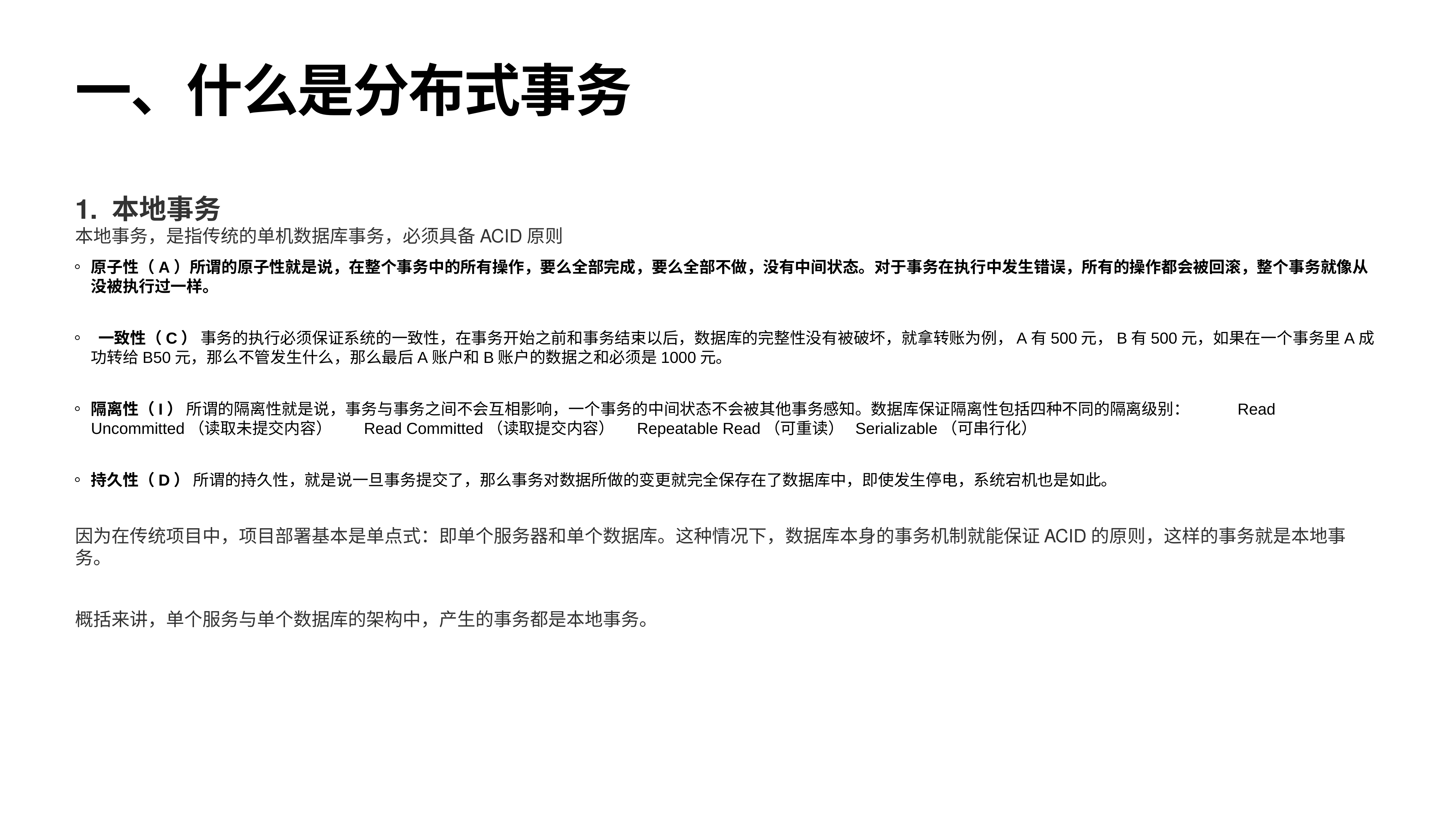

# 一、什么是分布式事务
1. 本地事务
本地事务，是指传统的单机数据库事务，必须具备ACID原则

原子性（A）所谓的原子性就是说，在整个事务中的所有操作，要么全部完成，要么全部不做，没有中间状态。对于事务在执行中发生错误，所有的操作都会被回滚，整个事务就像从没被执行过一样。

 一致性（C） 事务的执行必须保证系统的一致性，在事务开始之前和事务结束以后，数据库的完整性没有被破坏，就拿转账为例，A有500元，B有500元，如果在一个事务里A成功转给B50元，那么不管发生什么，那么最后A账户和B账户的数据之和必须是1000元。

隔离性（I） 所谓的隔离性就是说，事务与事务之间不会互相影响，一个事务的中间状态不会被其他事务感知。数据库保证隔离性包括四种不同的隔离级别： 	Read Uncommitted（读取未提交内容） 	Read Committed（读取提交内容） 	Repeatable Read（可重读） 	Serializable（可串行化）

持久性（D） 所谓的持久性，就是说一旦事务提交了，那么事务对数据所做的变更就完全保存在了数据库中，即使发生停电，系统宕机也是如此。

因为在传统项目中，项目部署基本是单点式：即单个服务器和单个数据库。这种情况下，数据库本身的事务机制就能保证ACID的原则，这样的事务就是本地事务。

概括来讲，单个服务与单个数据库的架构中，产生的事务都是本地事务。